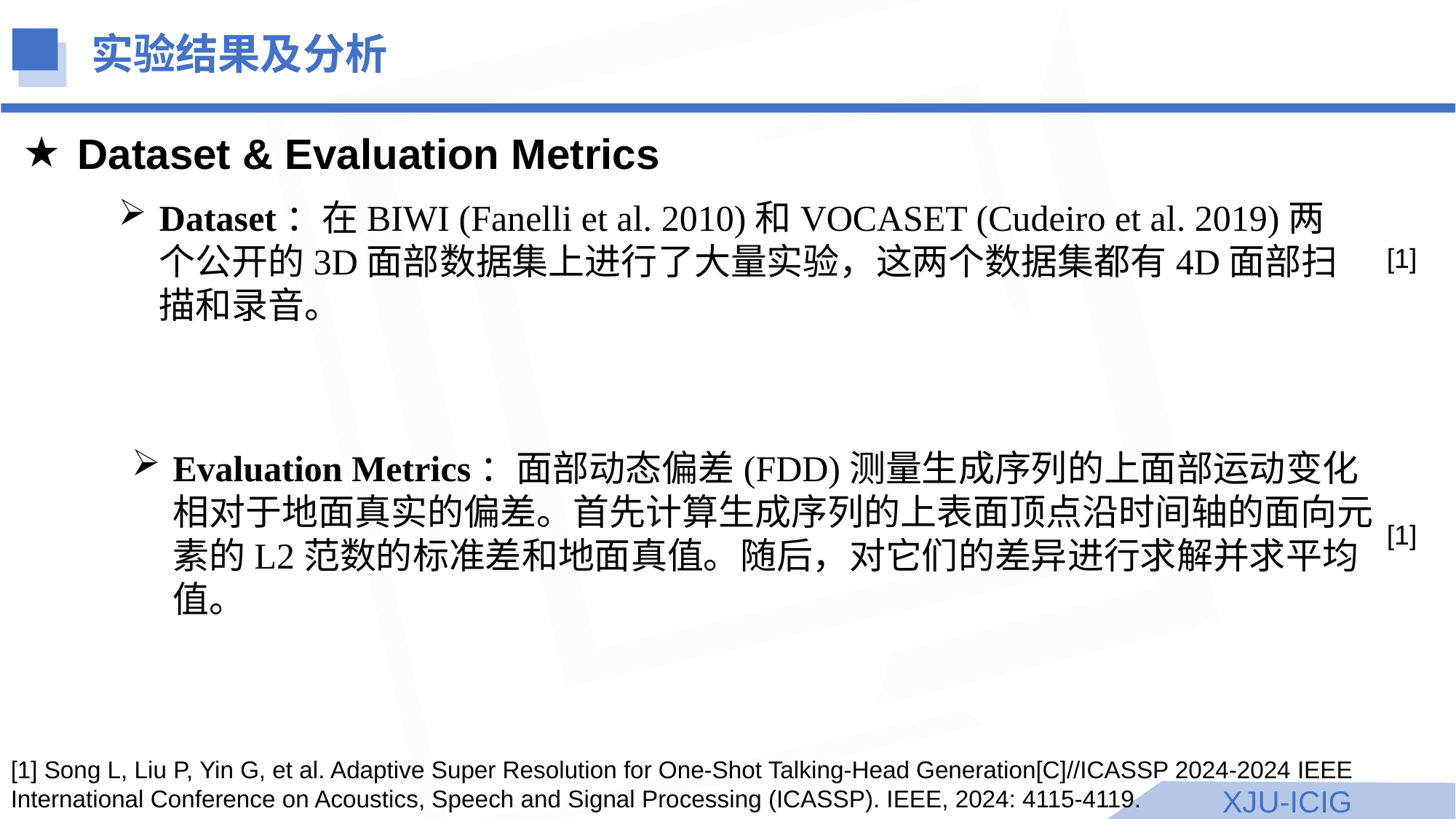

实验结果及分析

Dataset & Evaluation Metrics
Dataset：在BIWI (Fanelli et al. 2010)和VOCASET (Cudeiro et al. 2019)两个公开的3D面部数据集上进行了大量实验，这两个数据集都有4D面部扫描和录音。
[1]
Evaluation Metrics：面部动态偏差(FDD)测量生成序列的上面部运动变化相对于地面真实的偏差。首先计算生成序列的上表面顶点沿时间轴的面向元素的L2范数的标准差和地面真值。随后，对它们的差异进行求解并求平均值。
[1]
[1] Song L, Liu P, Yin G, et al. Adaptive Super Resolution for One-Shot Talking-Head Generation[C]//ICASSP 2024-2024 IEEE International Conference on Acoustics, Speech and Signal Processing (ICASSP). IEEE, 2024: 4115-4119.
XJU-ICIG